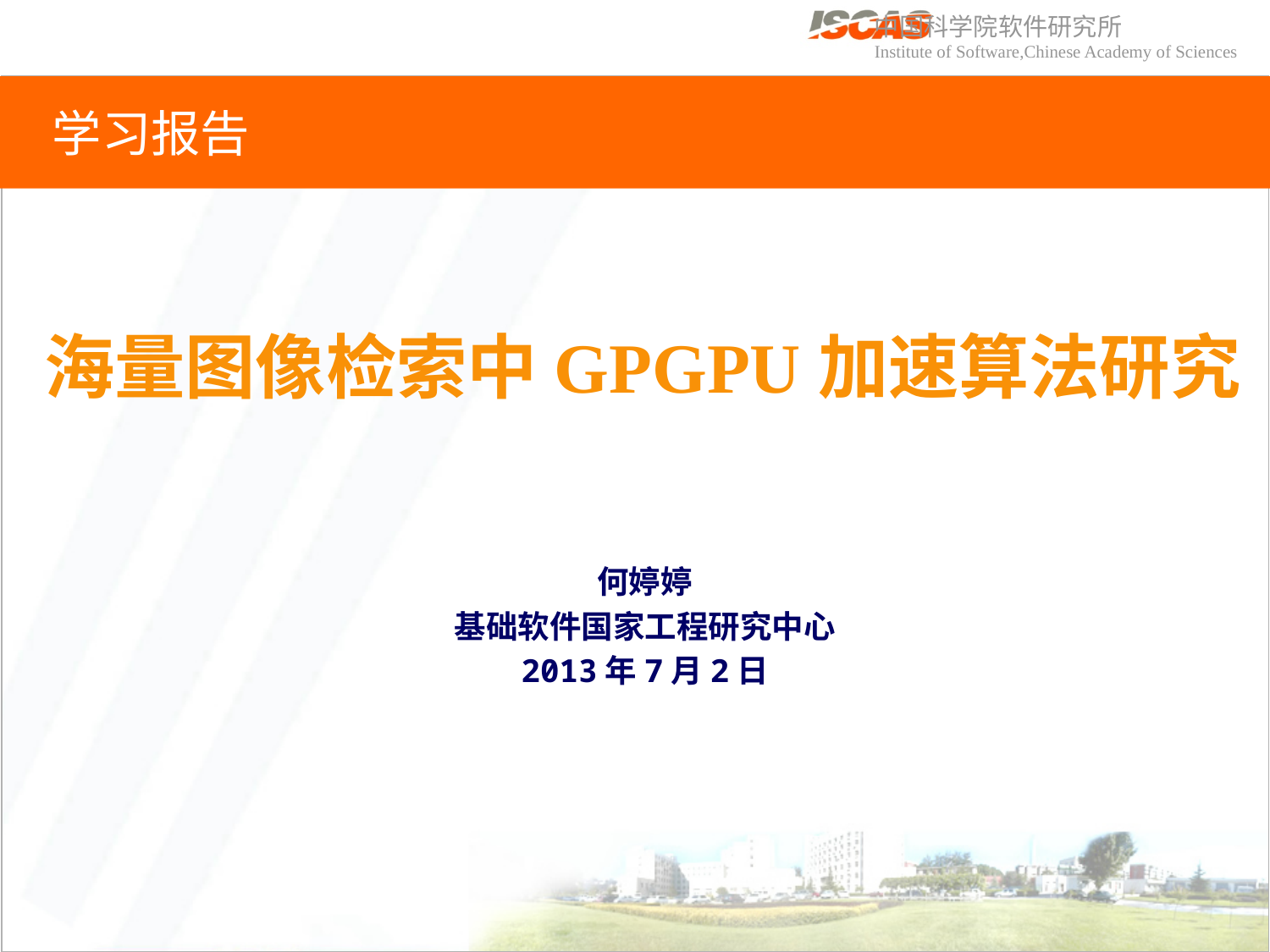

学习报告
海量图像检索中GPGPU加速算法研究
何婷婷
基础软件国家工程研究中心
2013年7月2日